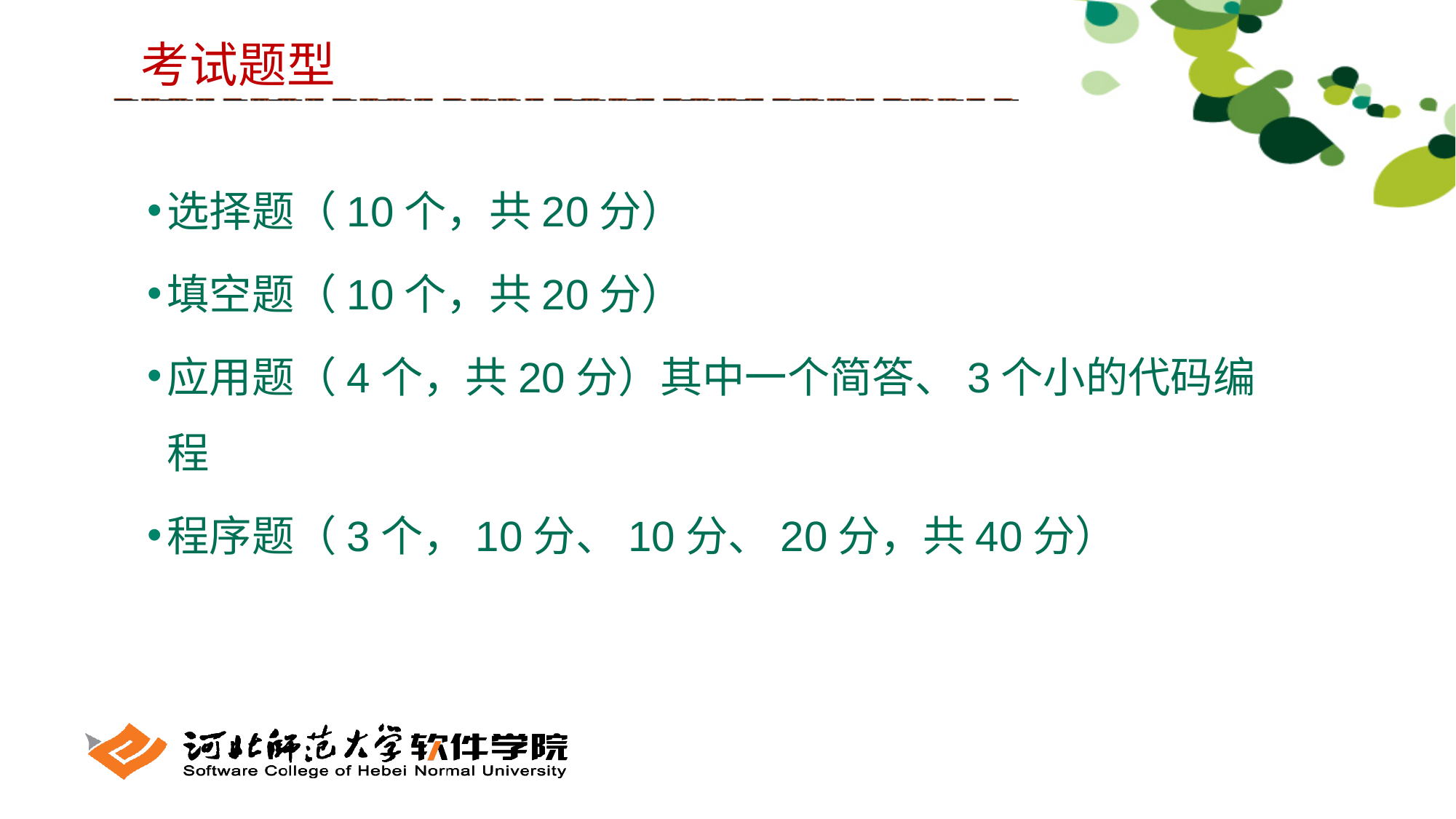

考试题型
选择题（10个，共20分）
填空题（10个，共20分）
应用题（4个，共20分）其中一个简答、3个小的代码编程
程序题（3个，10分、10分、20分，共40分）